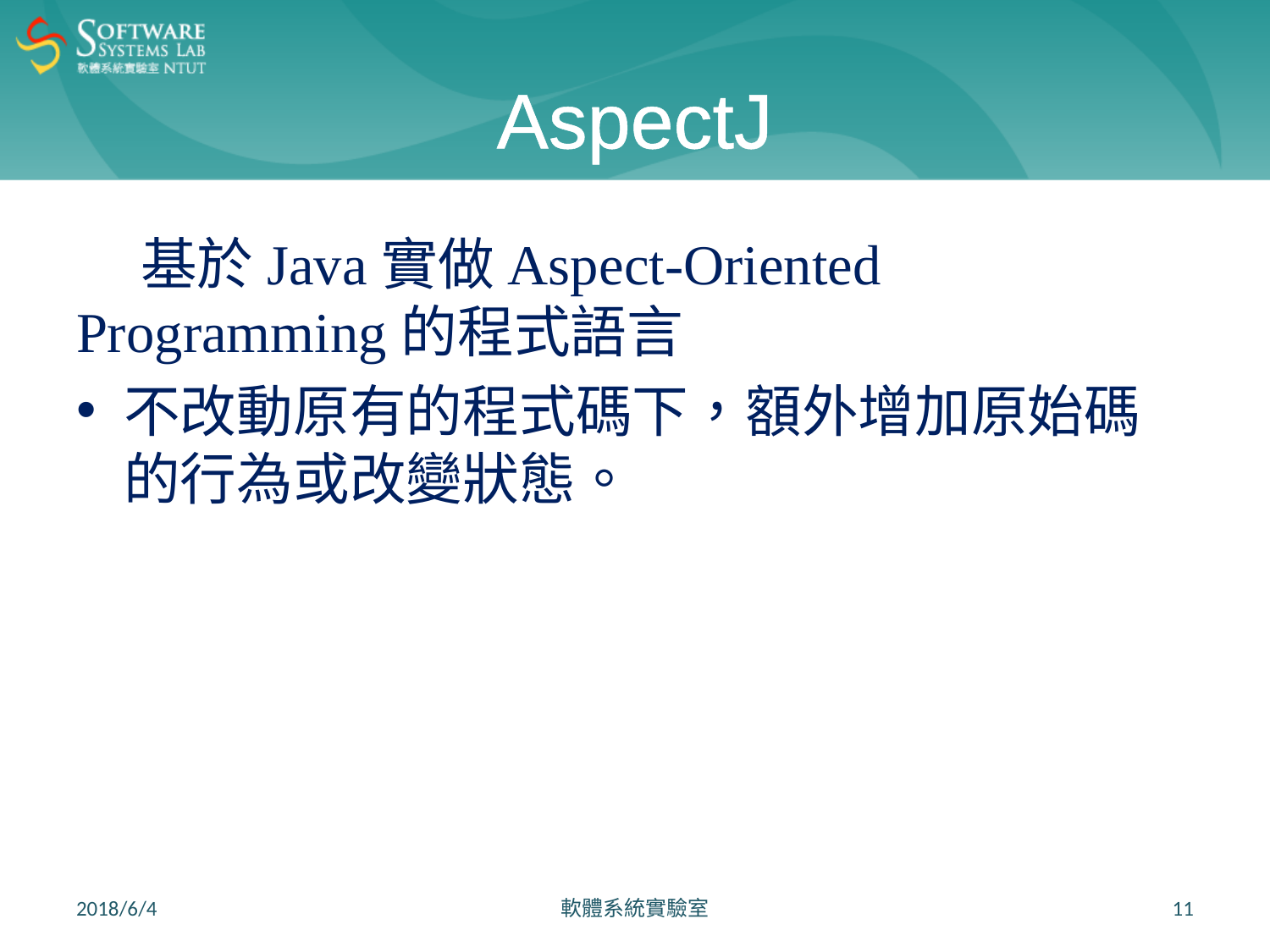

# AspectJ
    基於Java實做Aspect-Oriented Programming的程式語言
不改動原有的程式碼下，額外增加原始碼的行為或改變狀態。
2018/6/4
軟體系統實驗室
11